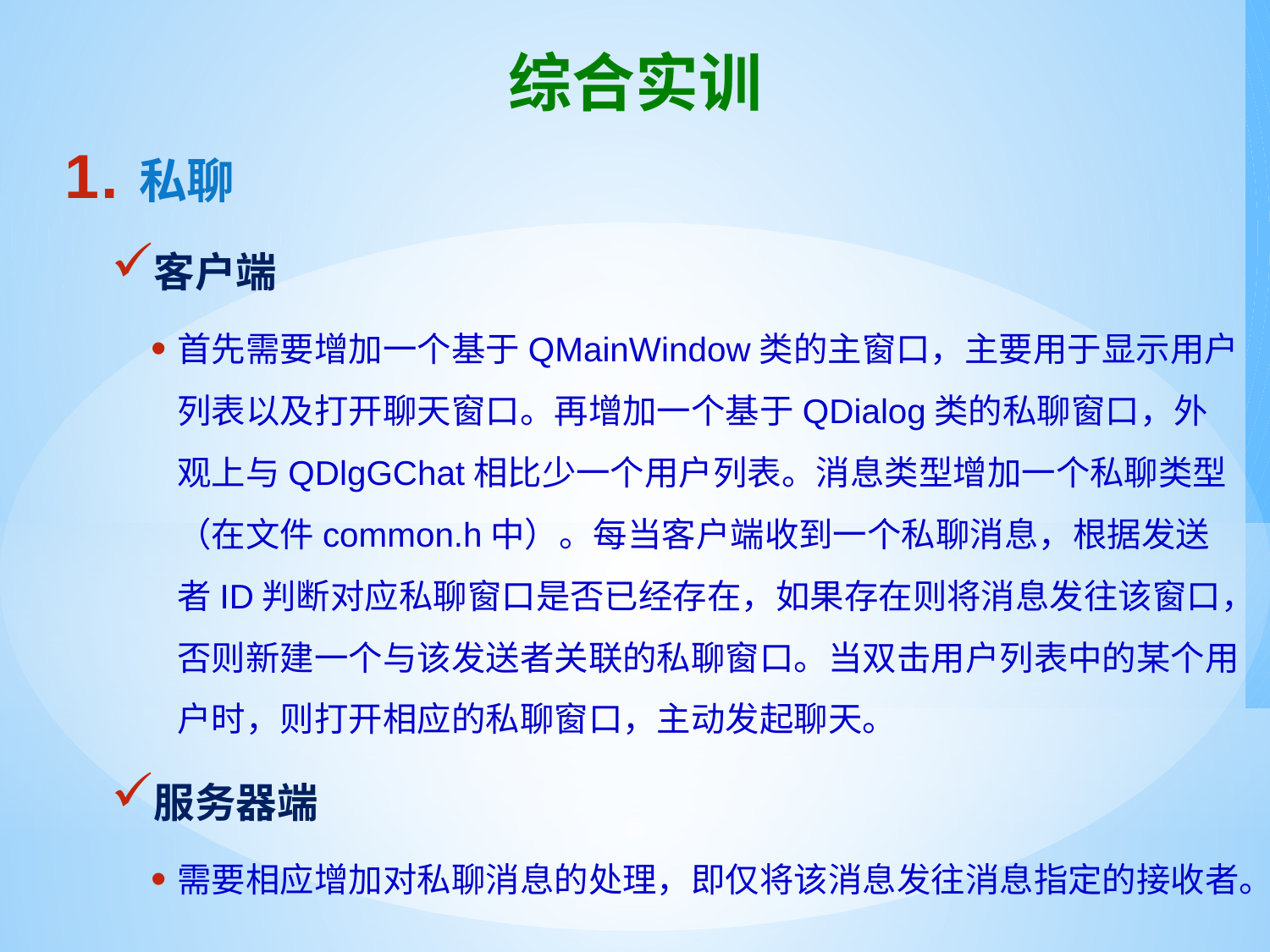

# 综合实训
私聊
客户端
首先需要增加一个基于QMainWindow类的主窗口，主要用于显示用户列表以及打开聊天窗口。再增加一个基于QDialog类的私聊窗口，外观上与QDlgGChat相比少一个用户列表。消息类型增加一个私聊类型（在文件common.h中）。每当客户端收到一个私聊消息，根据发送者ID判断对应私聊窗口是否已经存在，如果存在则将消息发往该窗口，否则新建一个与该发送者关联的私聊窗口。当双击用户列表中的某个用户时，则打开相应的私聊窗口，主动发起聊天。
服务器端
需要相应增加对私聊消息的处理，即仅将该消息发往消息指定的接收者。